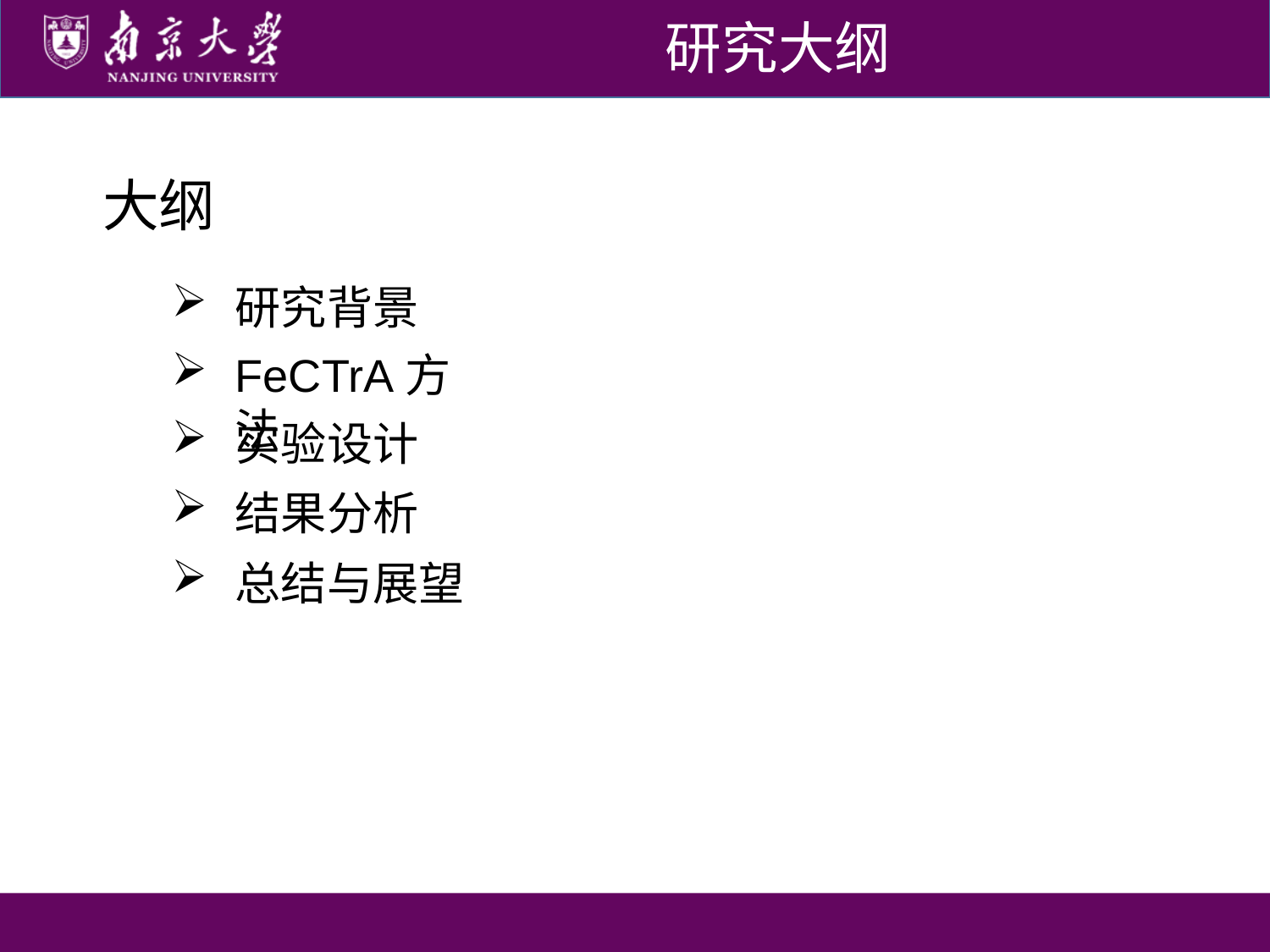

研究大纲
大纲
研究背景
FeCTrA方法
实验设计
结果分析
总结与展望